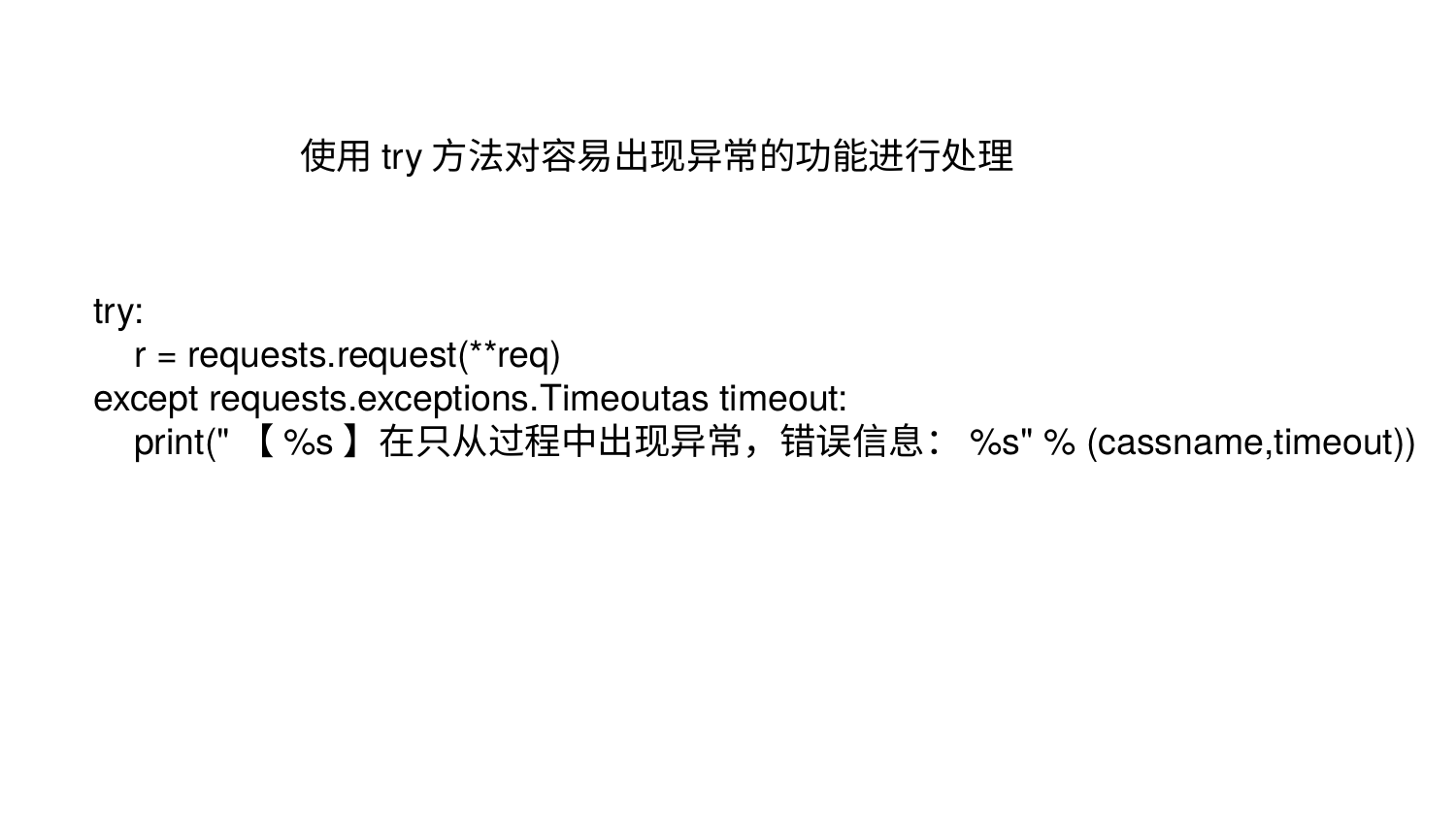

使用try方法对容易出现异常的功能进行处理
try:
    r = requests.request(**req)
except requests.exceptions.Timeoutas timeout:
    print("【%s】在只从过程中出现异常，错误信息：%s" % (cassname,timeout))